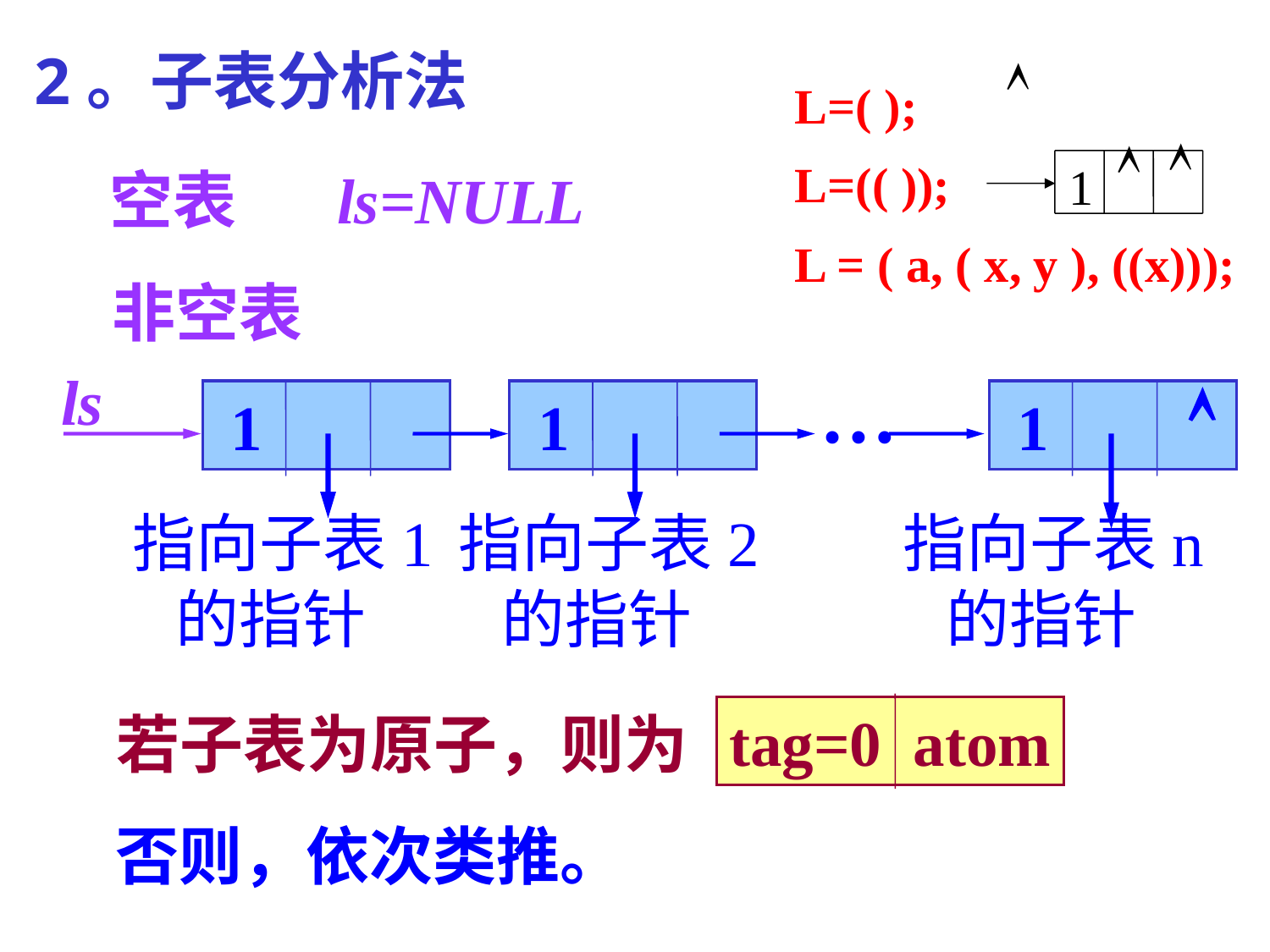

2。子表分析法
∧
L=( );
L=(( ));
L = ( a, ( x, y ), ((x)));
∧
1

∧

空表      ls=NULL
非空表
ls
…
∧
 1

 1

 1

指向子表1
  的指针
指向子表2
  的指针
指向子表n
  的指针
若子表为原子，则为

tag=0  atom
否则，依次类推。